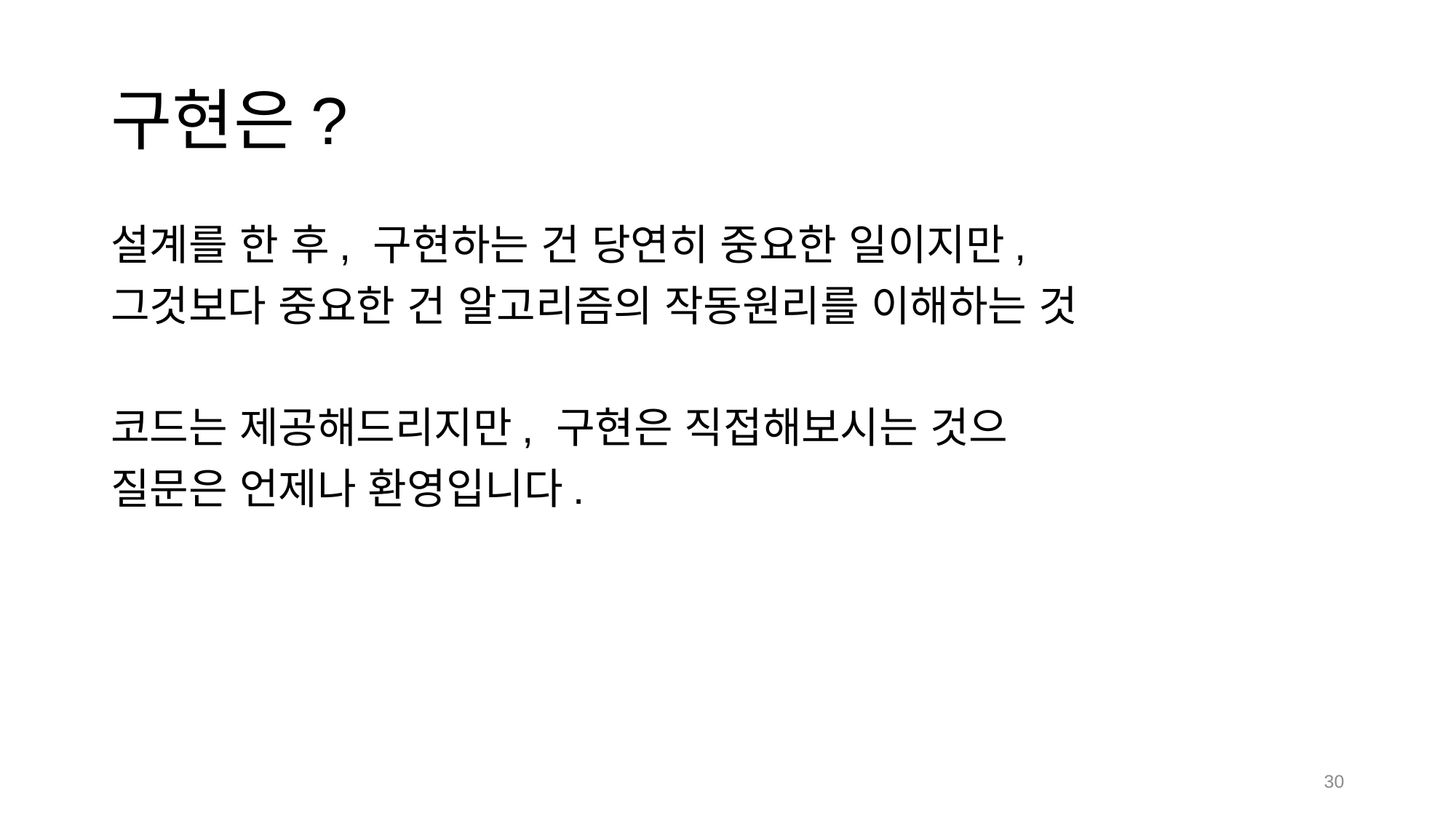

# 구현은?
설계를 한 후, 구현하는 건 당연히 중요한 일이지만,
그것보다 중요한 건 알고리즘의 작동원리를 이해하는 것

코드는 제공해드리지만, 구현은 직접해보시는 것으
질문은 언제나 환영입니다.

30